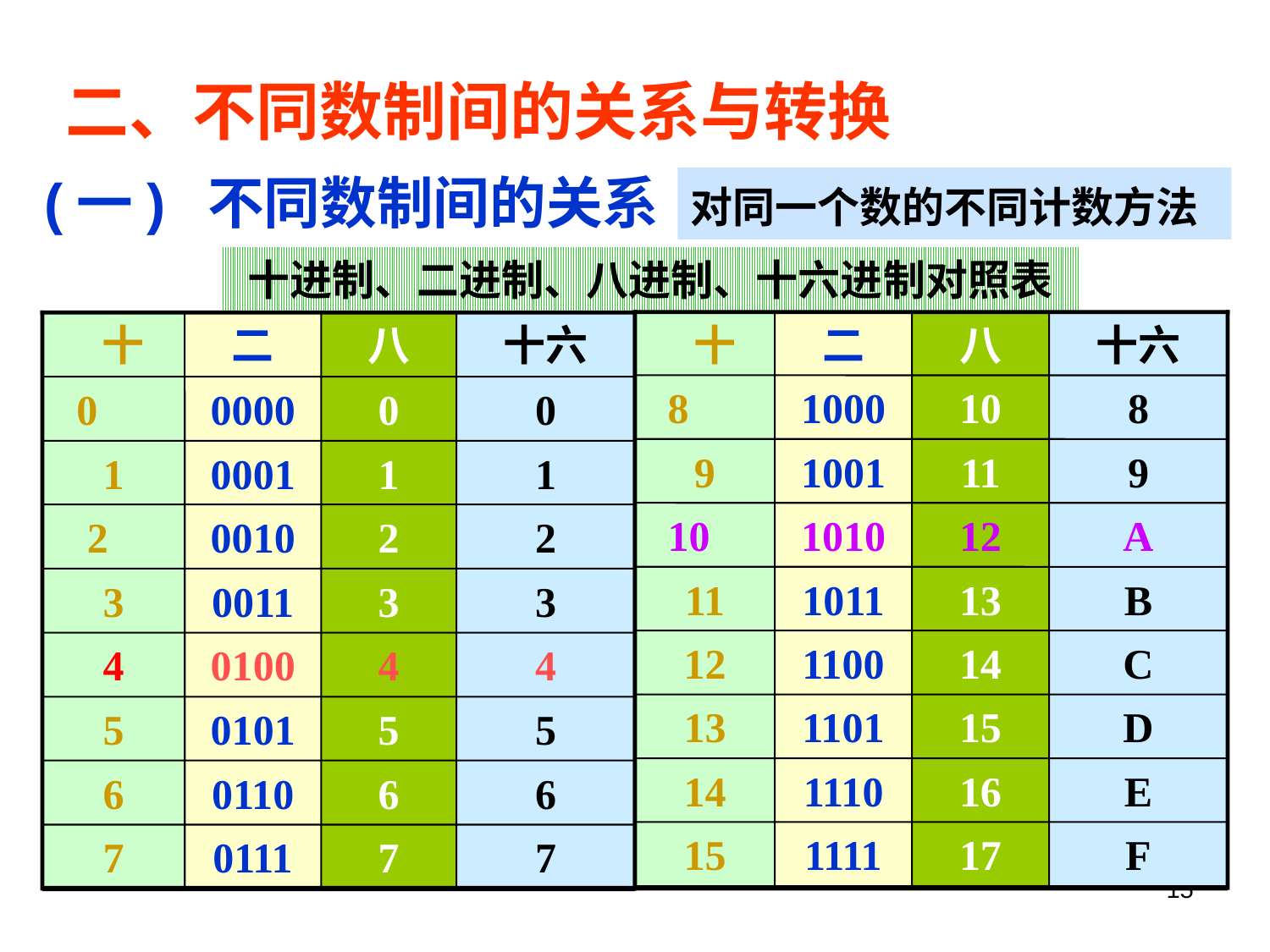

二、不同数制间的关系与转换
 (一)  不同数制间的关系
二、不同数制间的关系与转换
对同一个数的不同计数方法
十进制、二进制、八进制、十六进制对照表
 十

二

八

十六

 十

二

八

十六

8

1000
10
8
0

0000
0
0
9

1001
11
9
1

0001
1
1
10

1010
12
A
2

0010
2
2
11

1011
13
B
3

0011
3
3
12

1100
14
C
4

0100
4
4
13

1101
15
D
5

0101
5
5
14

1110
16
E
6

0110
6
6
15

1111
17
F
7

0111
7
7

不同数制之间有关系吗？
15